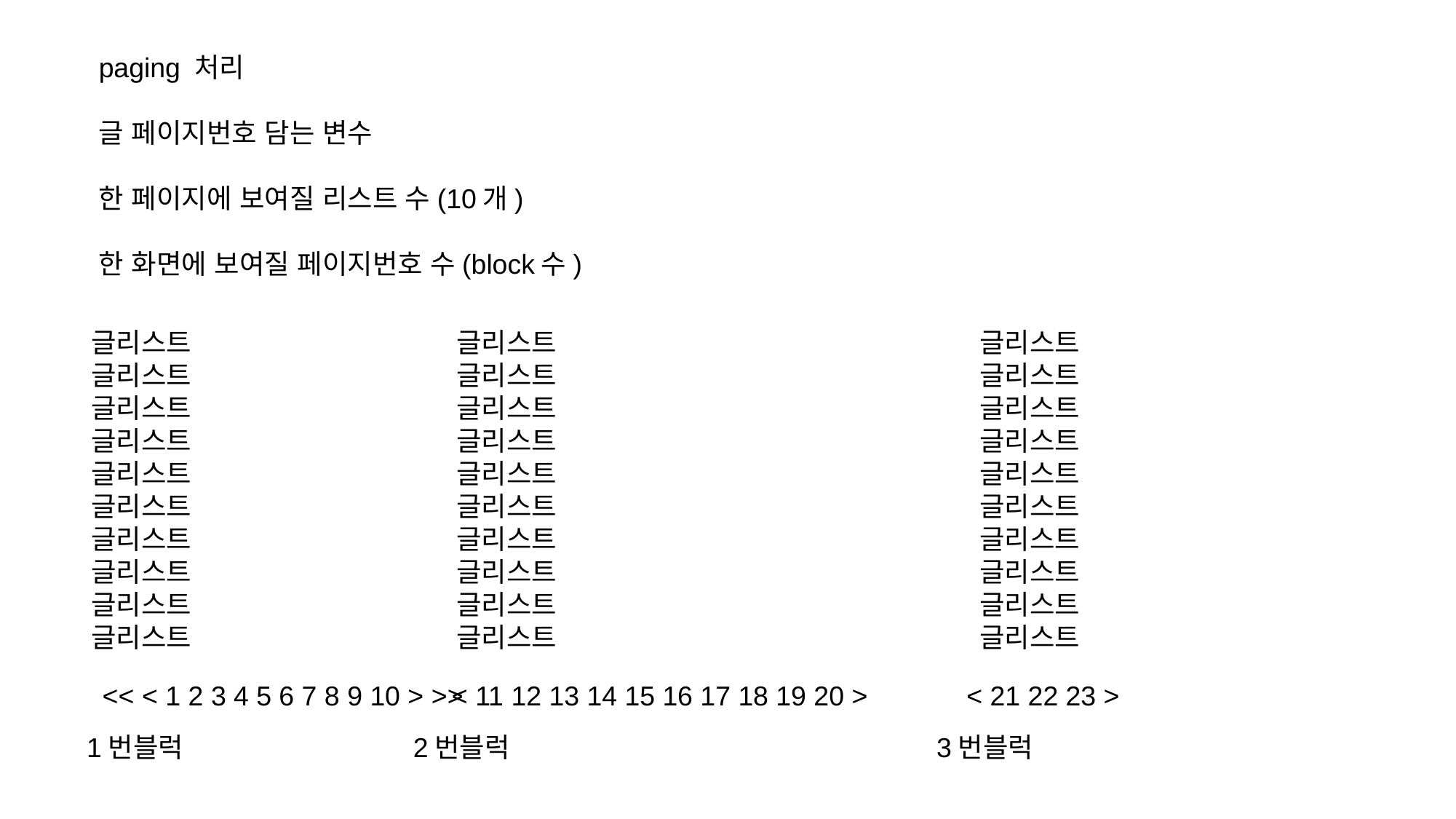

paging 처리

글 페이지번호 담는 변수

한 페이지에 보여질 리스트 수(10개)

한 화면에 보여질 페이지번호 수(block수)

글리스트
글리스트
글리스트
글리스트
글리스트
글리스트
글리스트
글리스트
글리스트
글리스트

글리스트
글리스트
글리스트
글리스트
글리스트
글리스트
글리스트
글리스트
글리스트
글리스트

글리스트
글리스트
글리스트
글리스트
글리스트
글리스트
글리스트
글리스트
글리스트
글리스트

<< < 1 2 3 4 5 6 7 8 9 10 > >>
< 11 12 13 14 15 16 17 18 19 20 >
< 21 22 23 >
1번블럭
2번블럭
3번블럭